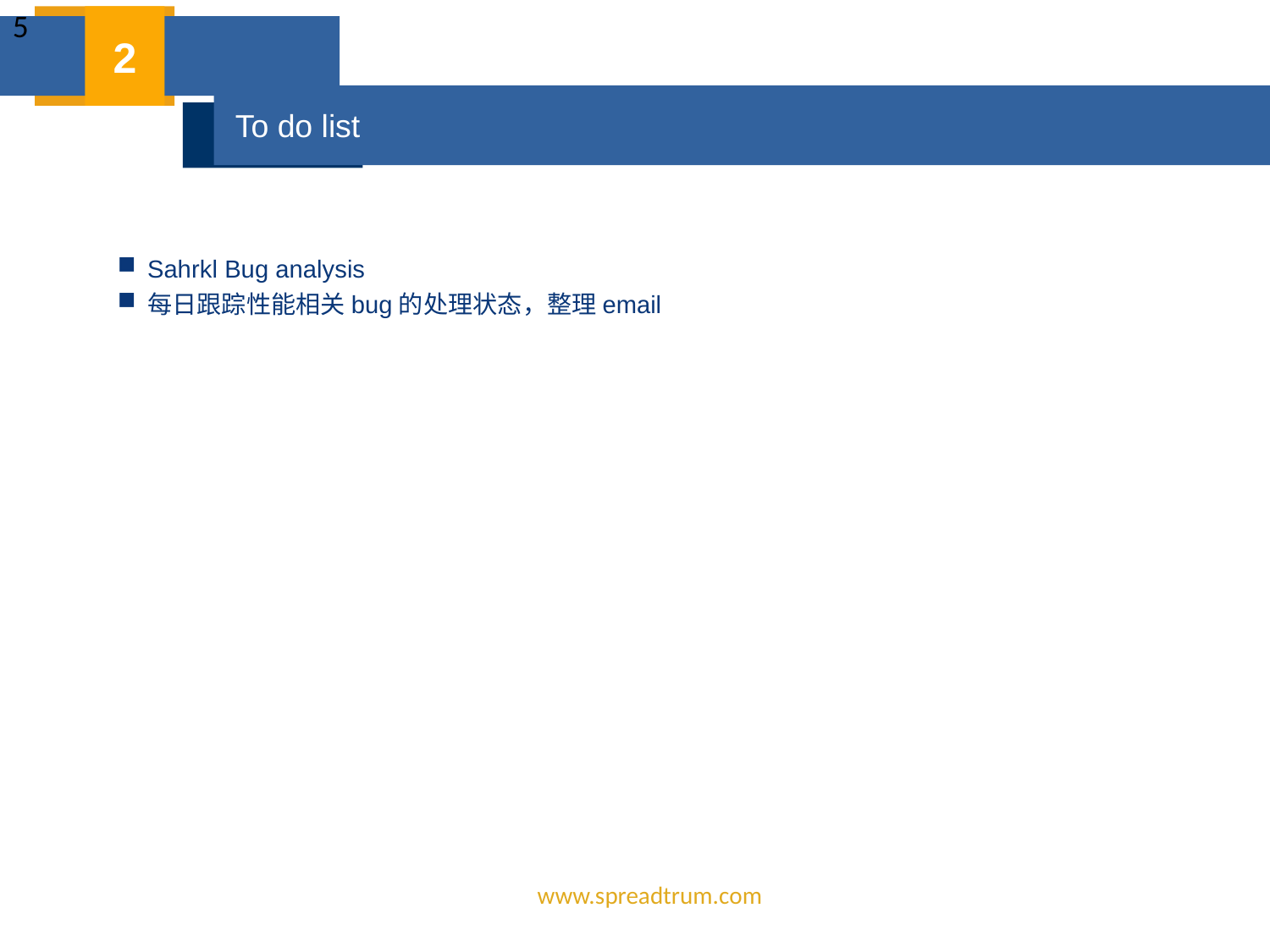

5

2

 To do list

Sahrkl Bug analysis
每日跟踪性能相关bug的处理状态，整理email

www.spreadtrum.com